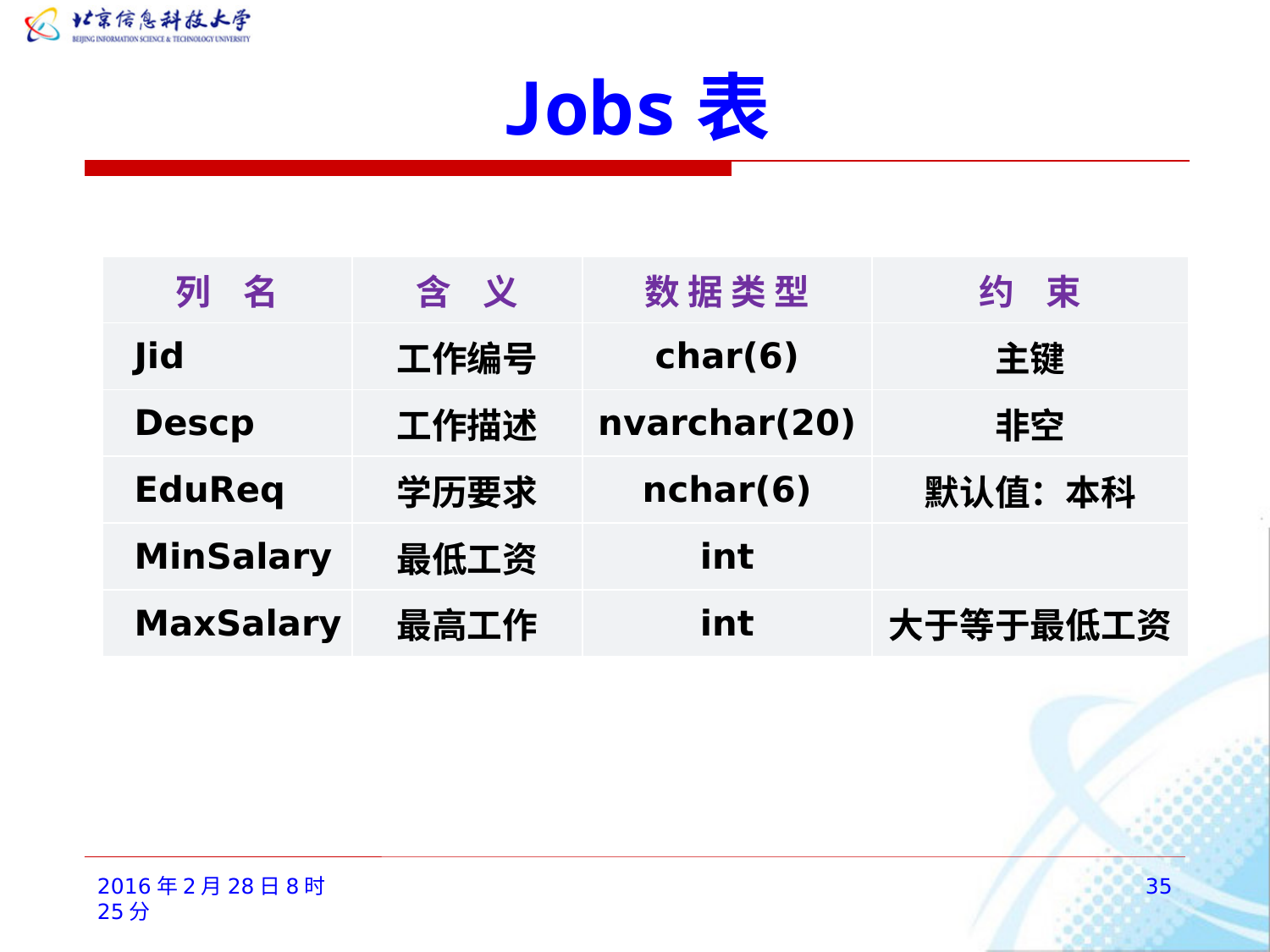

# Jobs表
| 列 名 | 含 义 | 数 据 类 型 | 约 束 |
| --- | --- | --- | --- |
| Jid | 工作编号 | char(6) | 主键 |
| Descp | 工作描述 | nvarchar(20) | 非空 |
| EduReq | 学历要求 | nchar(6) | 默认值：本科 |
| MinSalary | 最低工资 | int |  |
| MaxSalary | 最高工作 | int | 大于等于最低工资 |
2016年2月28日8时25分
35